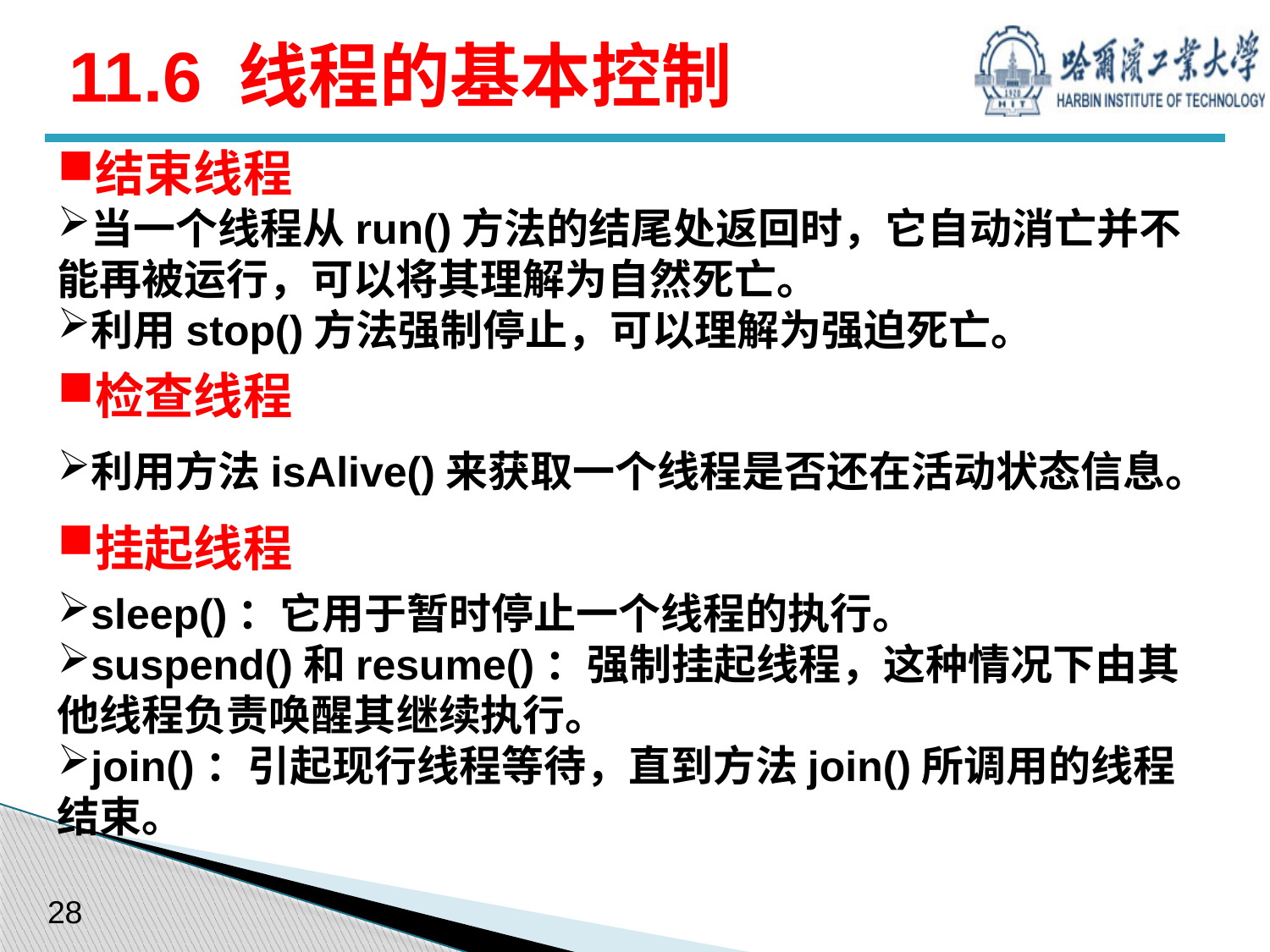

# 11.6 线程的基本控制
结束线程
当一个线程从run()方法的结尾处返回时，它自动消亡并不能再被运行，可以将其理解为自然死亡。
利用stop()方法强制停止，可以理解为强迫死亡。
检查线程
利用方法isAlive()来获取一个线程是否还在活动状态信息。
挂起线程
sleep()：它用于暂时停止一个线程的执行。
suspend()和resume()：强制挂起线程，这种情况下由其他线程负责唤醒其继续执行。
join()：引起现行线程等待，直到方法join()所调用的线程结束。